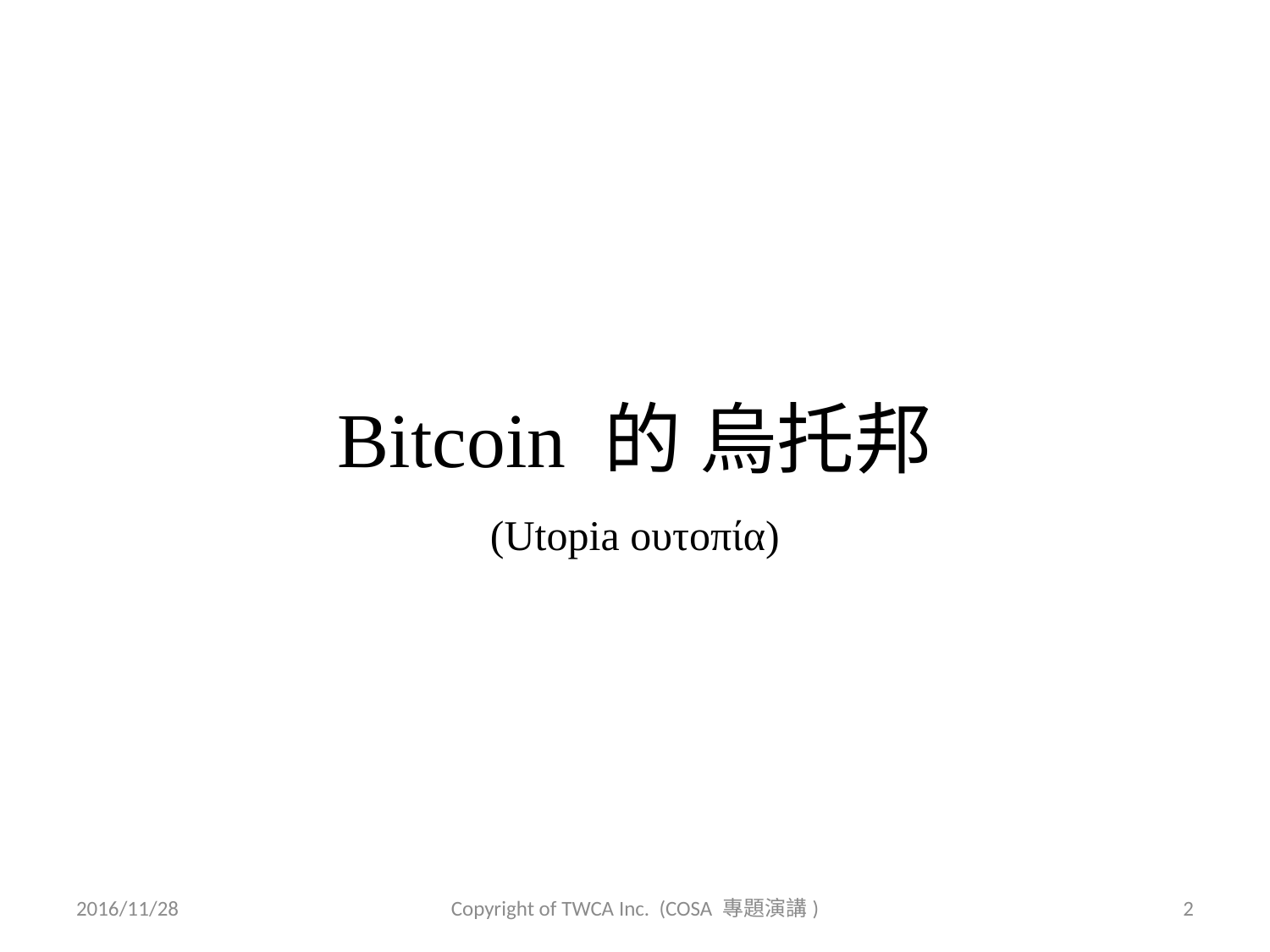

Bitcoin 的 烏托邦
(Utopia ουτοπία)
2016/11/28
Copyright of TWCA Inc.  (COSA 專題演講)
2